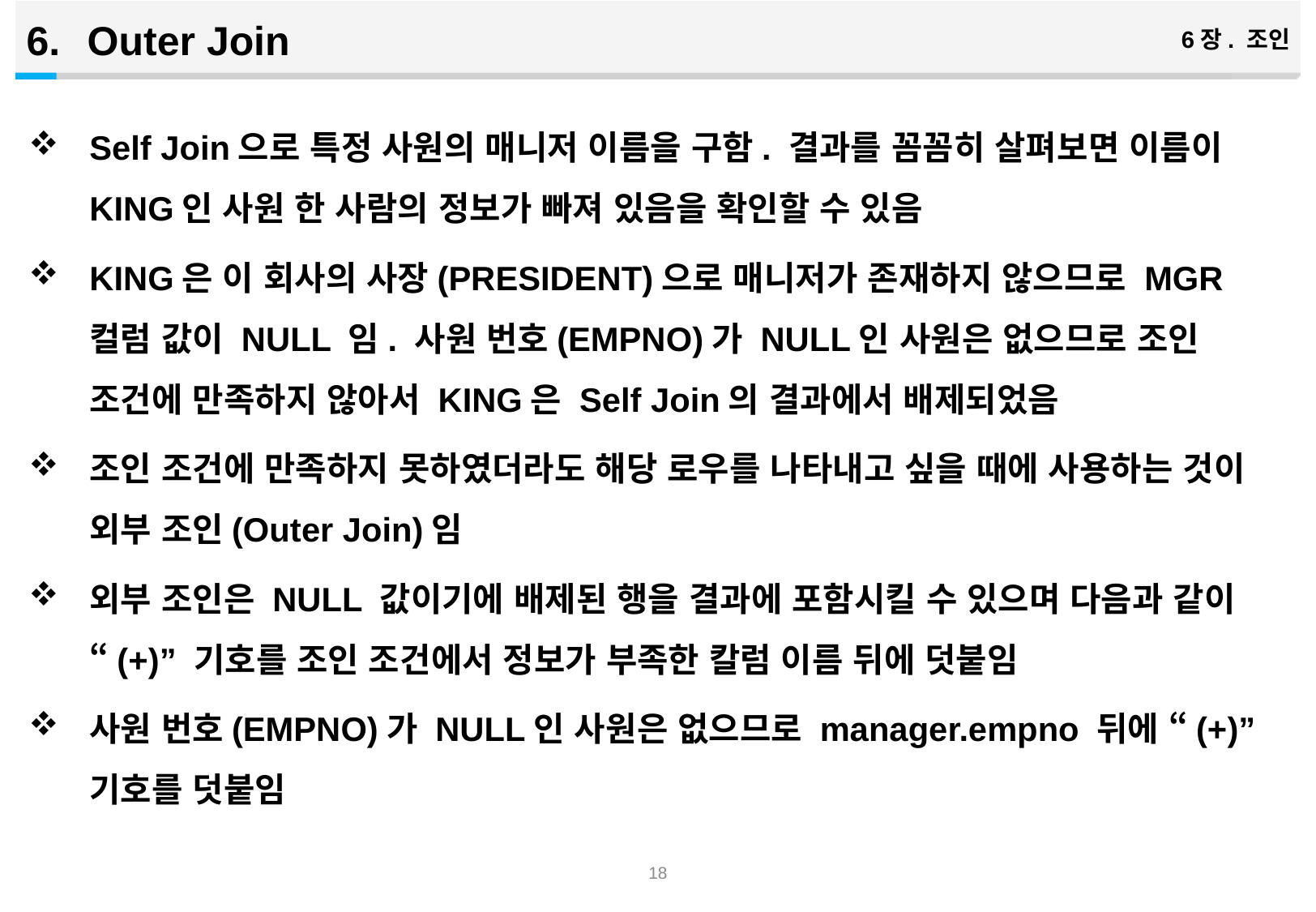

Outer Join
6장. 조인
Self Join으로 특정 사원의 매니저 이름을 구함. 결과를 꼼꼼히 살펴보면 이름이 KING인 사원 한 사람의 정보가 빠져 있음을 확인할 수 있음
KING은 이 회사의 사장(PRESIDENT)으로 매니저가 존재하지 않으므로 MGR 컬럼 값이 NULL 임. 사원 번호(EMPNO)가 NULL인 사원은 없으므로 조인 조건에 만족하지 않아서 KING은 Self Join의 결과에서 배제되었음
조인 조건에 만족하지 못하였더라도 해당 로우를 나타내고 싶을 때에 사용하는 것이 외부 조인(Outer Join)임
외부 조인은 NULL 값이기에 배제된 행을 결과에 포함시킬 수 있으며 다음과 같이 “(+)” 기호를 조인 조건에서 정보가 부족한 칼럼 이름 뒤에 덧붙임
사원 번호(EMPNO)가 NULL인 사원은 없으므로 manager.empno 뒤에 “(+)” 기호를 덧붙임
18